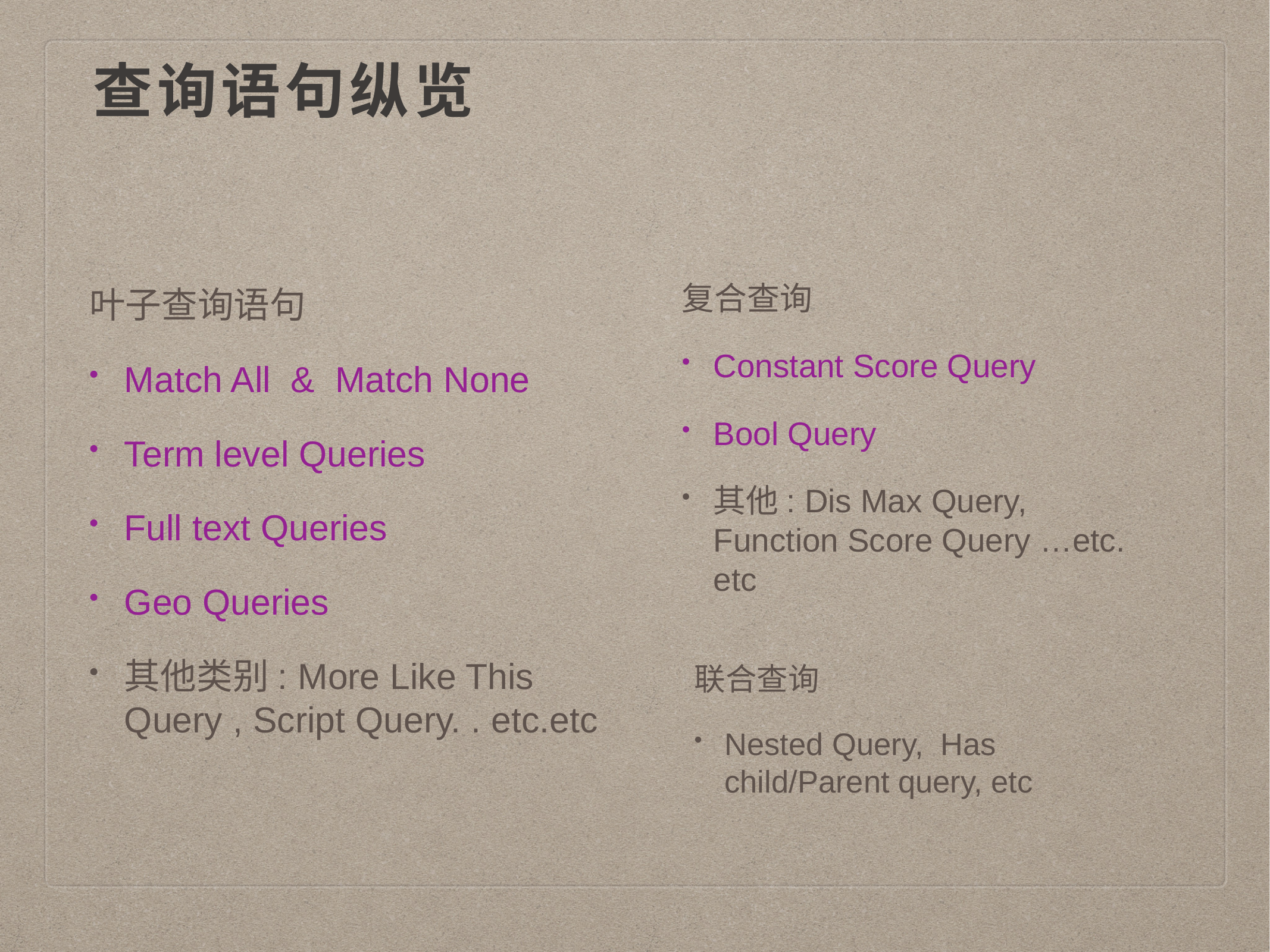

# 查询语句纵览
叶子查询语句
Match All  &  Match None
Term level Queries
Full text Queries
Geo Queries
其他类别: More Like This Query , Script Query. . etc.etc
复合查询
Constant Score Query
Bool Query
其他: Dis Max Query, Function Score Query …etc. etc
联合查询
Nested Query,  Has child/Parent query, etc
7